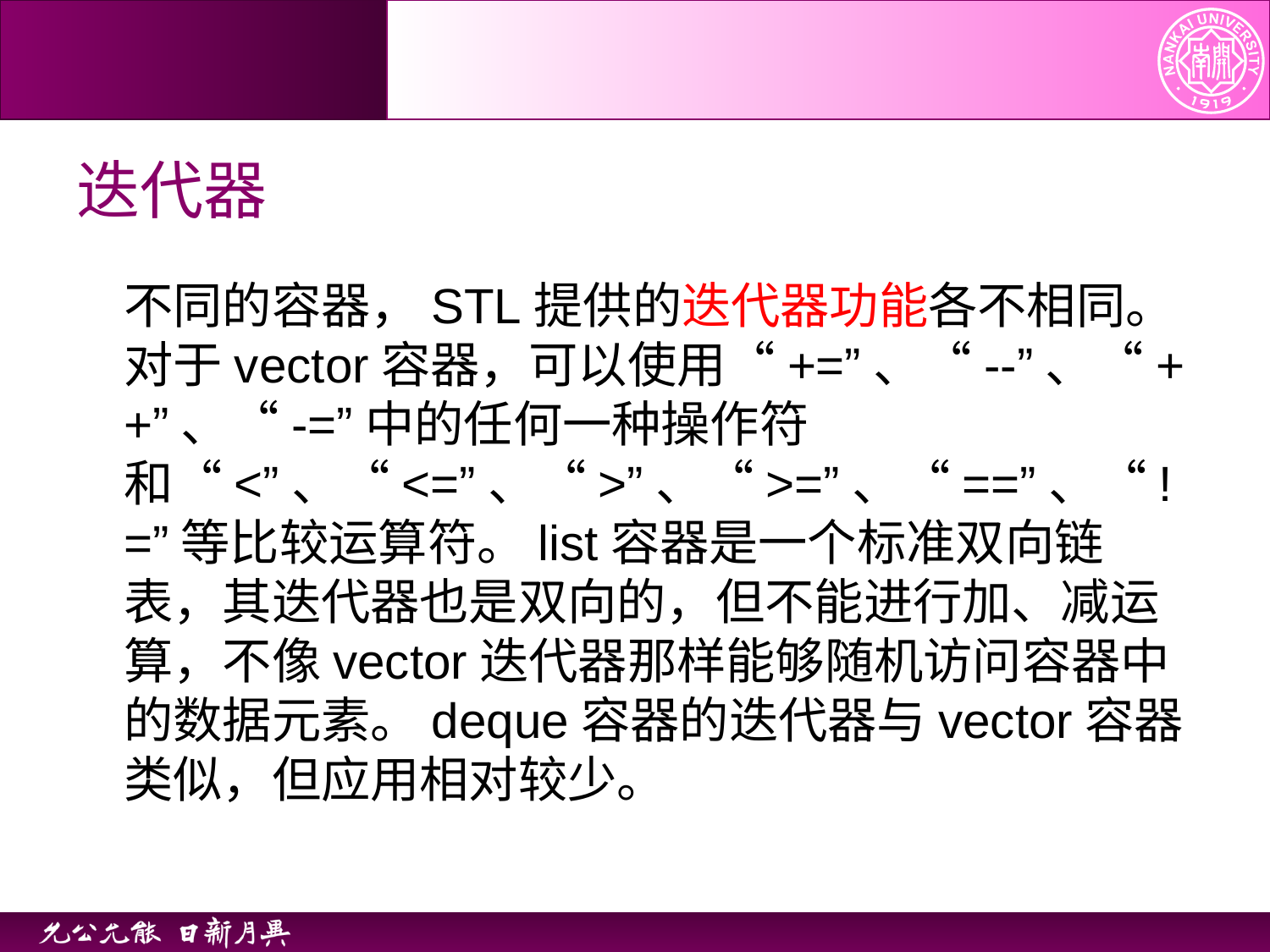

# 迭代器
不同的容器，STL提供的迭代器功能各不相同。对于vector容器，可以使用“+=”、“--”、“++”、“-=”中的任何一种操作符和“<”、“<=”、“>”、“>=”、“==”、“!=”等比较运算符。list容器是一个标准双向链表，其迭代器也是双向的，但不能进行加、减运算，不像vector迭代器那样能够随机访问容器中的数据元素。deque容器的迭代器与vector容器类似，但应用相对较少。